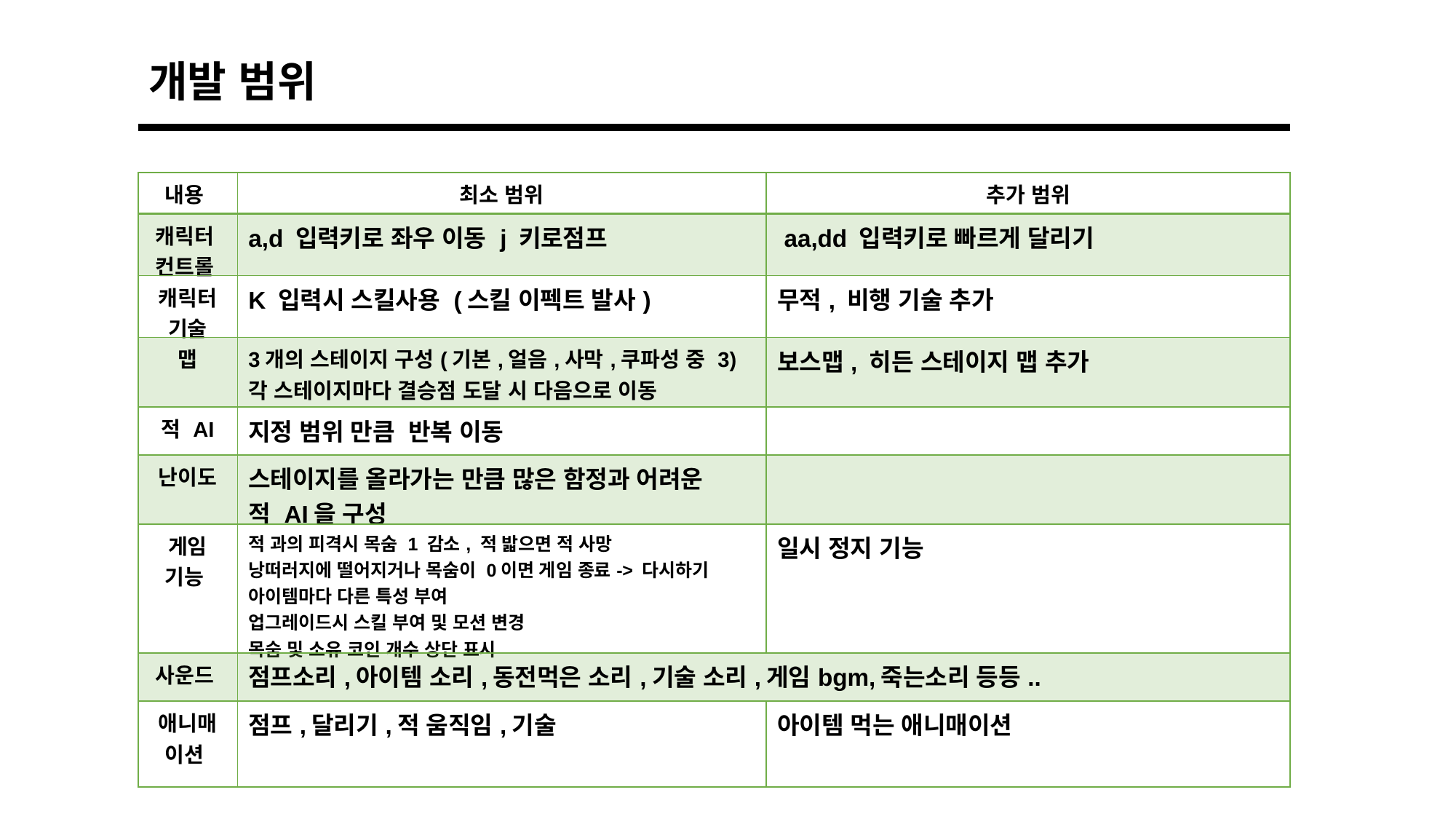

개발 범위
| 내용 | 최소 범위 | 추가 범위 |
| --- | --- | --- |
| 캐릭터 컨트롤 | a,d 입력키로 좌우 이동 j 키로점프 | aa,dd 입력키로 빠르게 달리기 |
| 캐릭터 기술 | K 입력시 스킬사용 (스킬 이펙트 발사) | 무적, 비행 기술 추가 |
| 맵 | 3개의 스테이지 구성(기본,얼음,사막,쿠파성 중 3) 각 스테이지마다 결승점 도달 시 다음으로 이동 | 보스맵, 히든 스테이지 맵 추가 |
| 적 AI | 지정 범위 만큼 반복 이동 |  |
| 난이도 | 스테이지를 올라가는 만큼 많은 함정과 어려운 적 AI을 구성 |  |
| 게임 기능 | 적 과의 피격시 목숨 1 감소, 적 밟으면 적 사망 낭떠러지에 떨어지거나 목숨이 0이면 게임 종료-> 다시하기 아이템마다 다른 특성 부여 업그레이드시 스킬 부여 및 모션 변경 목숨 및 소유 코인 개수 상단 표시 | 일시 정지 기능 |
| 사운드 | 점프소리,아이템 소리,동전먹은 소리,기술 소리,게임bgm,죽는소리 등등.. |  |
| 애니매이션 | 점프,달리기,적 움직임,기술 | 아이템 먹는 애니매이션 |